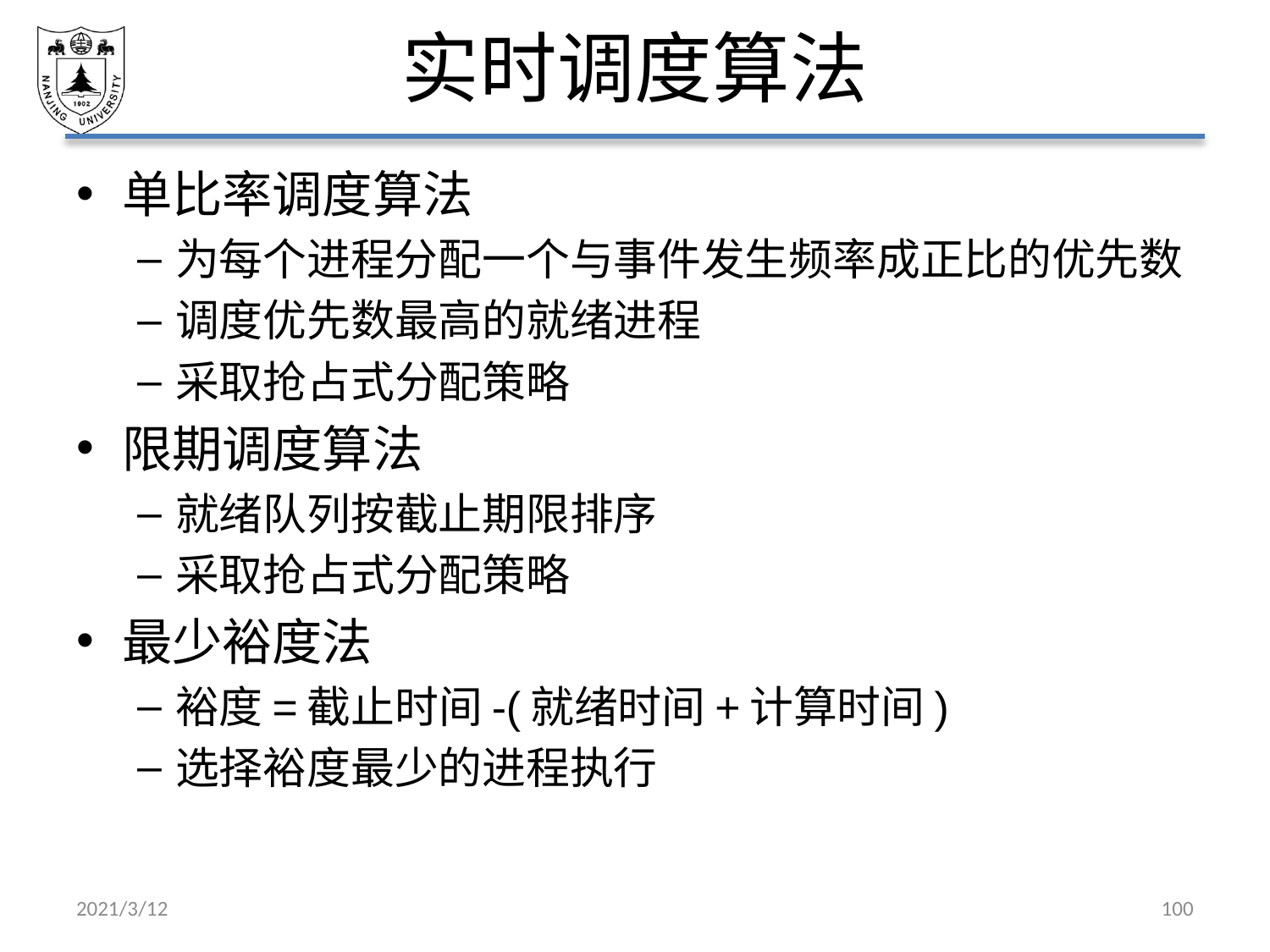

# 实时调度算法
单比率调度算法
为每个进程分配一个与事件发生频率成正比的优先数
调度优先数最高的就绪进程
采取抢占式分配策略
限期调度算法
就绪队列按截止期限排序
采取抢占式分配策略
最少裕度法
裕度=截止时间-(就绪时间+计算时间)
选择裕度最少的进程执行

2021/3/12
100